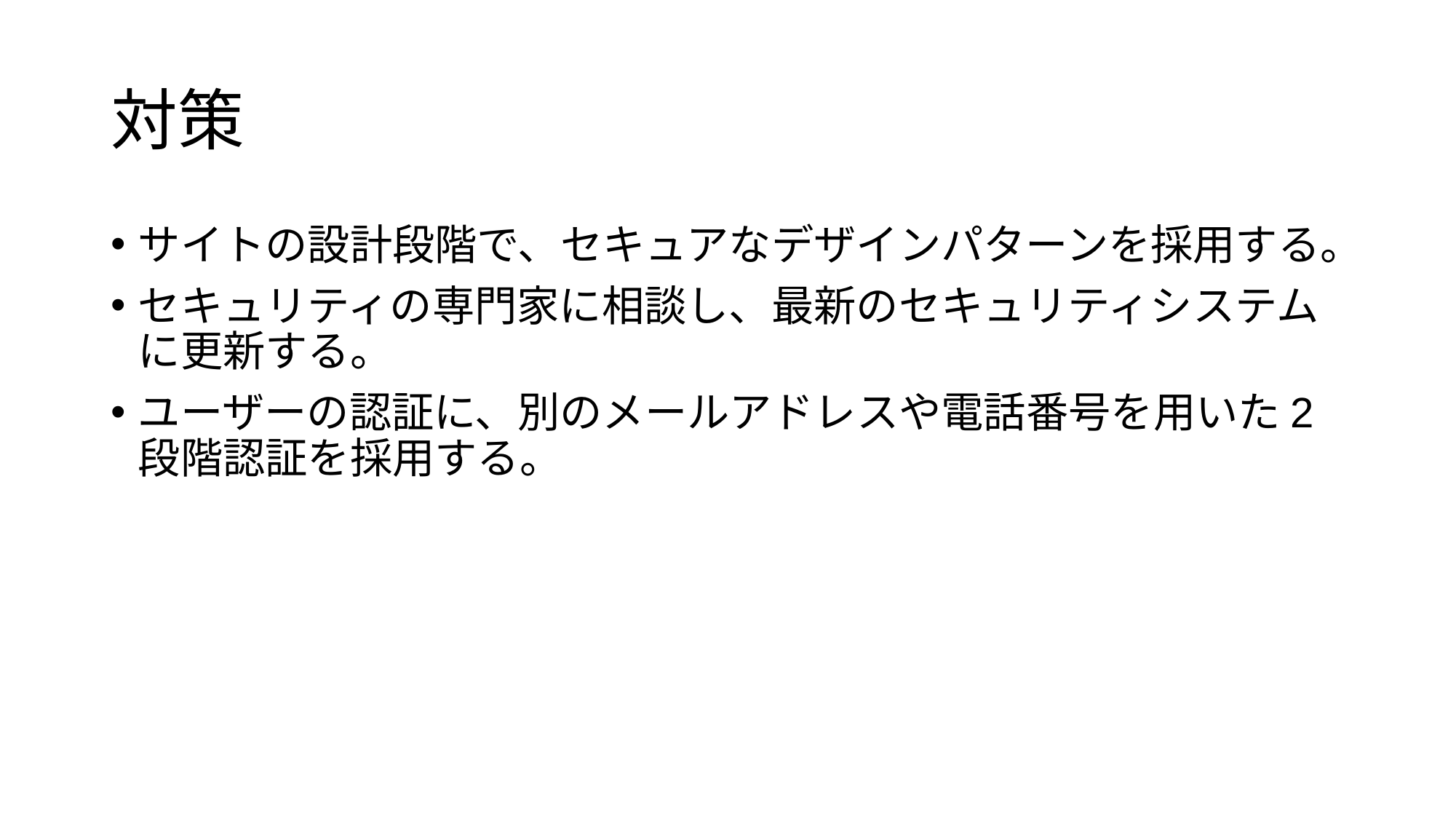

# 対策
サイトの設計段階で、セキュアなデザインパターンを採用する。
セキュリティの専門家に相談し、最新のセキュリティシステムに更新する。
ユーザーの認証に、別のメールアドレスや電話番号を用いた2段階認証を採用する。